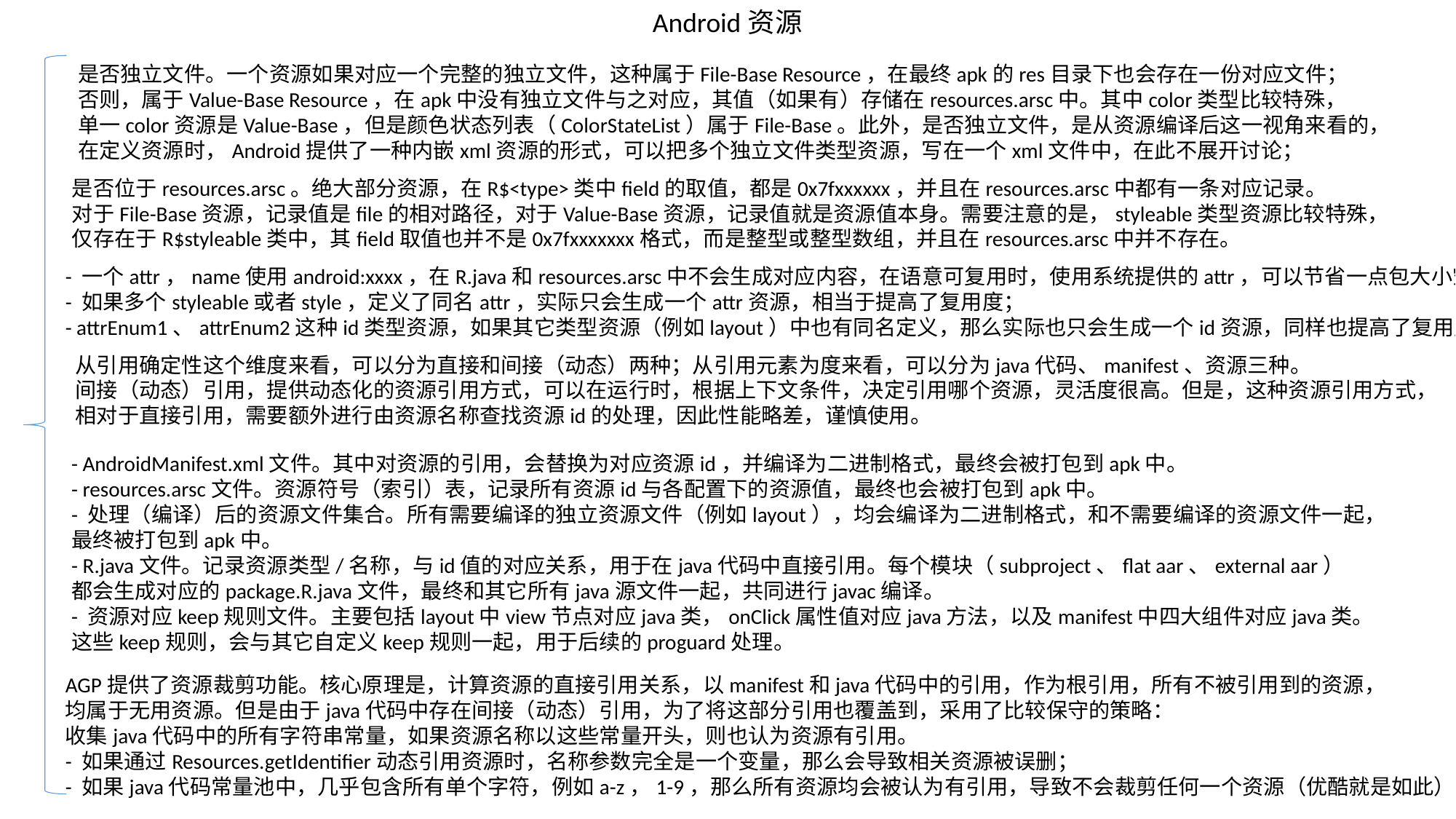

Android资源

是否独立文件。一个资源如果对应一个完整的独立文件，这种属于File-Base Resource，在最终apk的res目录下也会存在一份对应文件；
否则，属于Value-Base Resource，在apk中没有独立文件与之对应，其值（如果有）存储在resources.arsc中。其中color类型比较特殊，
单一color资源是Value-Base，但是颜色状态列表（ColorStateList）属于File-Base。此外，是否独立文件，是从资源编译后这一视角来看的，
在定义资源时，Android提供了一种内嵌xml资源的形式，可以把多个独立文件类型资源，写在一个xml文件中，在此不展开讨论；
是否位于resources.arsc。绝大部分资源，在R$<type>类中field的取值，都是0x7fxxxxxx，并且在resources.arsc中都有一条对应记录。
对于File-Base资源，记录值是file的相对路径，对于Value-Base资源，记录值就是资源值本身。需要注意的是，styleable类型资源比较特殊，
仅存在于R$styleable类中，其field取值也并不是0x7fxxxxxxx格式，而是整型或整型数组，并且在resources.arsc中并不存在。
- 一个attr，name使用android:xxxx，在R.java和resources.arsc中不会生成对应内容，在语意可复用时，使用系统提供的attr，可以节省一点包大小空间；
- 如果多个styleable或者style，定义了同名attr，实际只会生成一个attr资源，相当于提高了复用度；
- attrEnum1、attrEnum2这种id类型资源，如果其它类型资源（例如layout）中也有同名定义，那么实际也只会生成一个id资源，同样也提高了复用度。
从引用确定性这个维度来看，可以分为直接和间接（动态）两种；从引用元素为度来看，可以分为java代码、manifest、资源三种。
间接（动态）引用，提供动态化的资源引用方式，可以在运行时，根据上下文条件，决定引用哪个资源，灵活度很高。但是，这种资源引用方式，
相对于直接引用，需要额外进行由资源名称查找资源id的处理，因此性能略差，谨慎使用。
- AndroidManifest.xml文件。其中对资源的引用，会替换为对应资源id，并编译为二进制格式，最终会被打包到apk中。
- resources.arsc文件。资源符号（索引）表，记录所有资源id与各配置下的资源值，最终也会被打包到apk中。
- 处理（编译）后的资源文件集合。所有需要编译的独立资源文件（例如layout），均会编译为二进制格式，和不需要编译的资源文件一起，
最终被打包到apk中。
- R.java文件。记录资源类型/名称，与id值的对应关系，用于在java代码中直接引用。每个模块（subproject、flat aar、external aar）
都会生成对应的package.R.java文件，最终和其它所有java源文件一起，共同进行javac编译。
- 资源对应keep规则文件。主要包括layout中view节点对应java类，onClick属性值对应java方法，以及manifest中四大组件对应java类。
这些keep规则，会与其它自定义keep规则一起，用于后续的proguard处理。
AGP提供了资源裁剪功能。核心原理是，计算资源的直接引用关系，以manifest和java代码中的引用，作为根引用，所有不被引用到的资源，
均属于无用资源。但是由于java代码中存在间接（动态）引用，为了将这部分引用也覆盖到，采用了比较保守的策略：
收集java代码中的所有字符串常量，如果资源名称以这些常量开头，则也认为资源有引用。
- 如果通过Resources.getIdentifier动态引用资源时，名称参数完全是一个变量，那么会导致相关资源被误删；
- 如果java代码常量池中，几乎包含所有单个字符，例如a-z，1-9，那么所有资源均会被认为有引用，导致不会裁剪任何一个资源（优酷就是如此）。